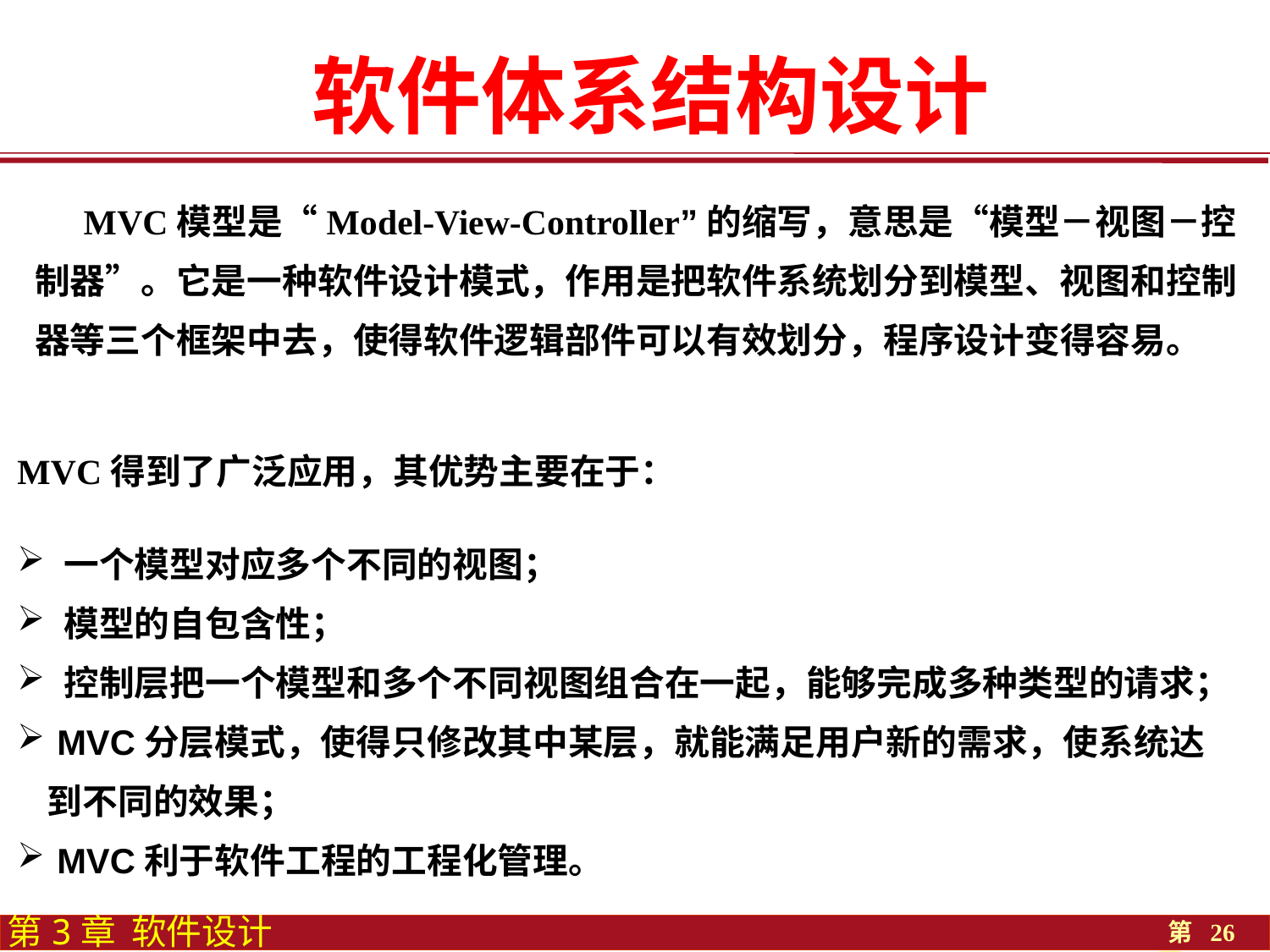

软件体系结构设计
     MVC模型是“Model-View-Controller”的缩写，意思是“模型－视图－控制器”。它是一种软件设计模式，作用是把软件系统划分到模型、视图和控制器等三个框架中去，使得软件逻辑部件可以有效划分，程序设计变得容易。
MVC得到了广泛应用，其优势主要在于：
 一个模型对应多个不同的视图；
 模型的自包含性；
 控制层把一个模型和多个不同视图组合在一起，能够完成多种类型的请求；
 MVC分层模式，使得只修改其中某层，就能满足用户新的需求，使系统达到不同的效果；
 MVC利于软件工程的工程化管理。